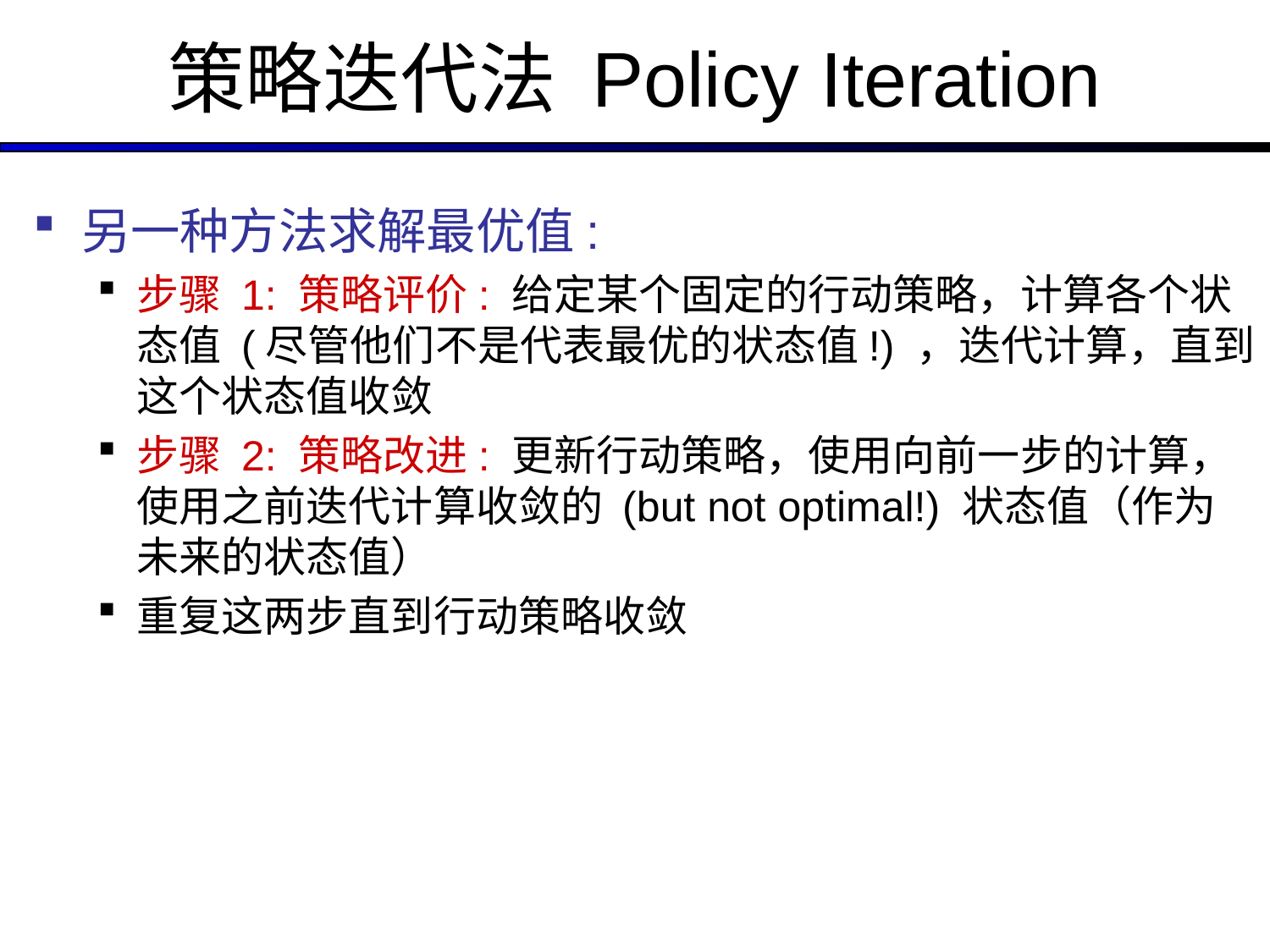

# 策略迭代法 Policy Iteration
另一种方法求解最优值:
步骤 1: 策略评价: 给定某个固定的行动策略，计算各个状态值 (尽管他们不是代表最优的状态值!) ，迭代计算，直到这个状态值收敛
步骤 2: 策略改进: 更新行动策略，使用向前一步的计算，使用之前迭代计算收敛的 (but not optimal!) 状态值（作为未来的状态值）
重复这两步直到行动策略收敛